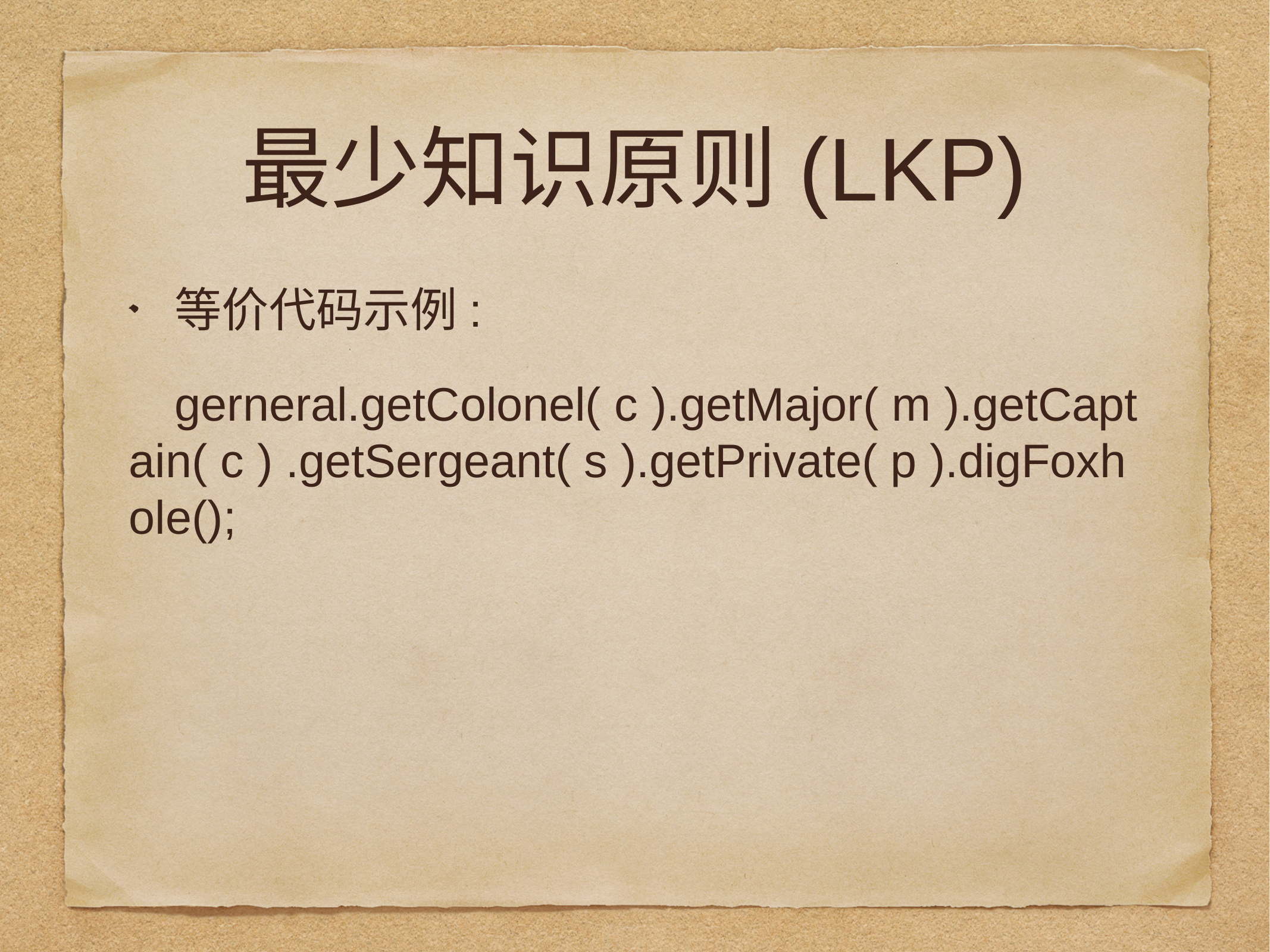

# 最少知识原则(LKP)
等价代码示例:
gerneral.getColonel( c ).getMajor( m ).getCaptain( c ) .getSergeant( s ).getPrivate( p ).digFoxhole();